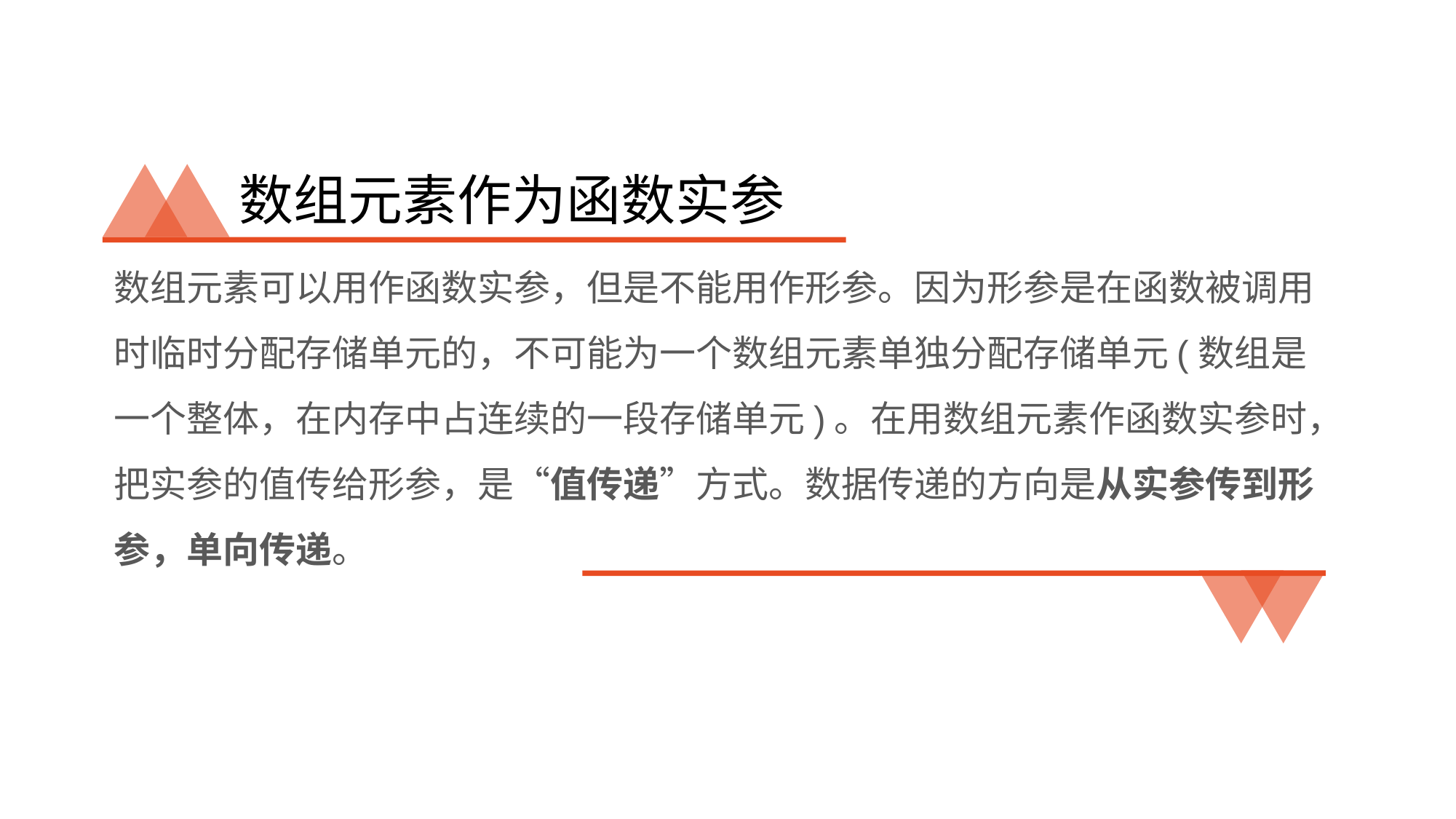

# 数组元素作为函数实参

数组元素可以用作函数实参，但是不能用作形参。因为形参是在函数被调用时临时分配存储单元的，不可能为一个数组元素单独分配存储单元(数组是一个整体，在内存中占连续的一段存储单元)。在用数组元素作函数实参时，把实参的值传给形参，是“值传递”方式。数据传递的方向是从实参传到形参，单向传递。